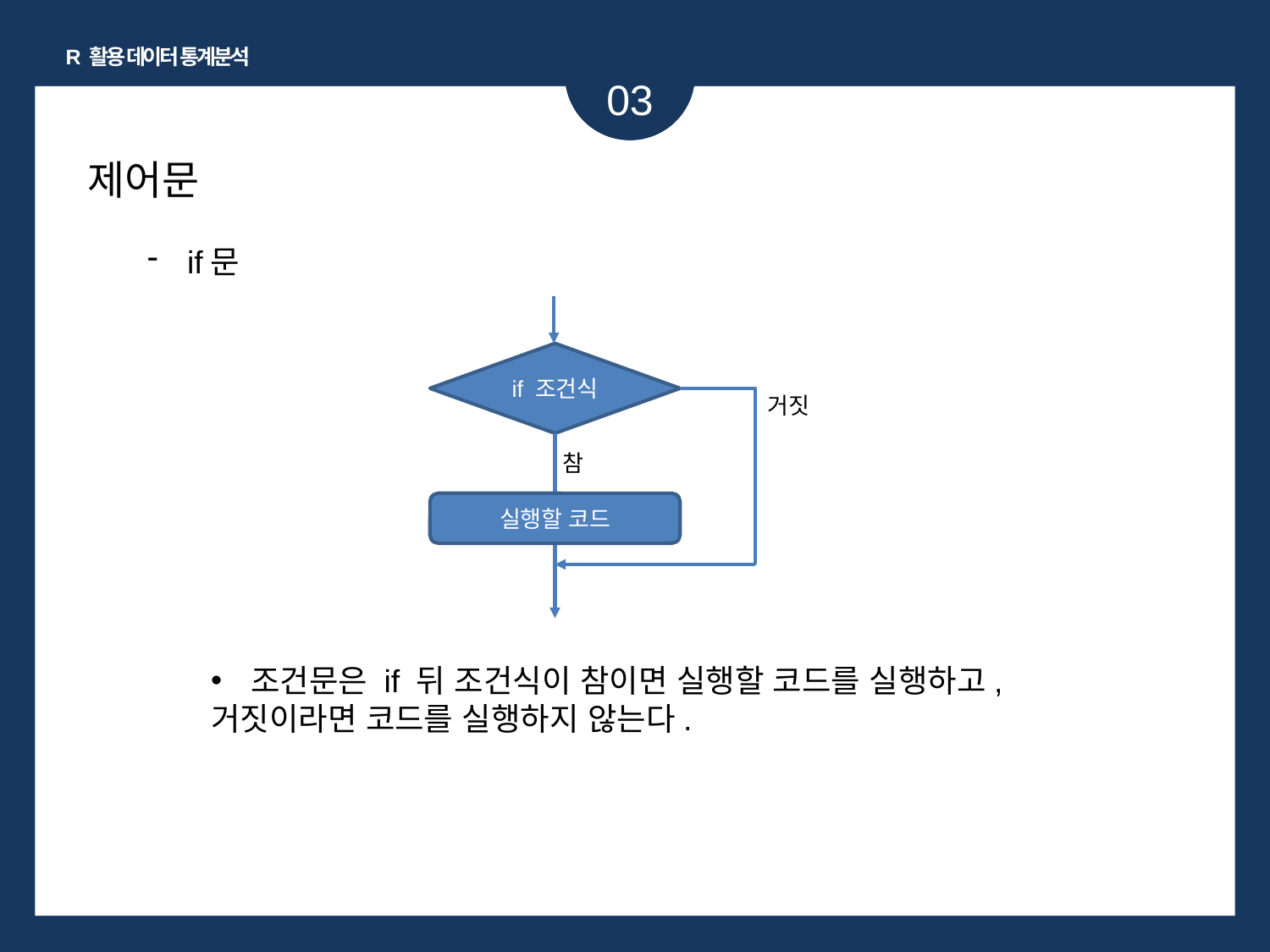

R 활용 데이터 통계분석
03
제어문
if문

조건문은 if 뒤 조건식이 참이면 실행할 코드를 실행하고,
거짓이라면 코드를 실행하지 않는다.
if 조건식
거짓
참
실행할 코드